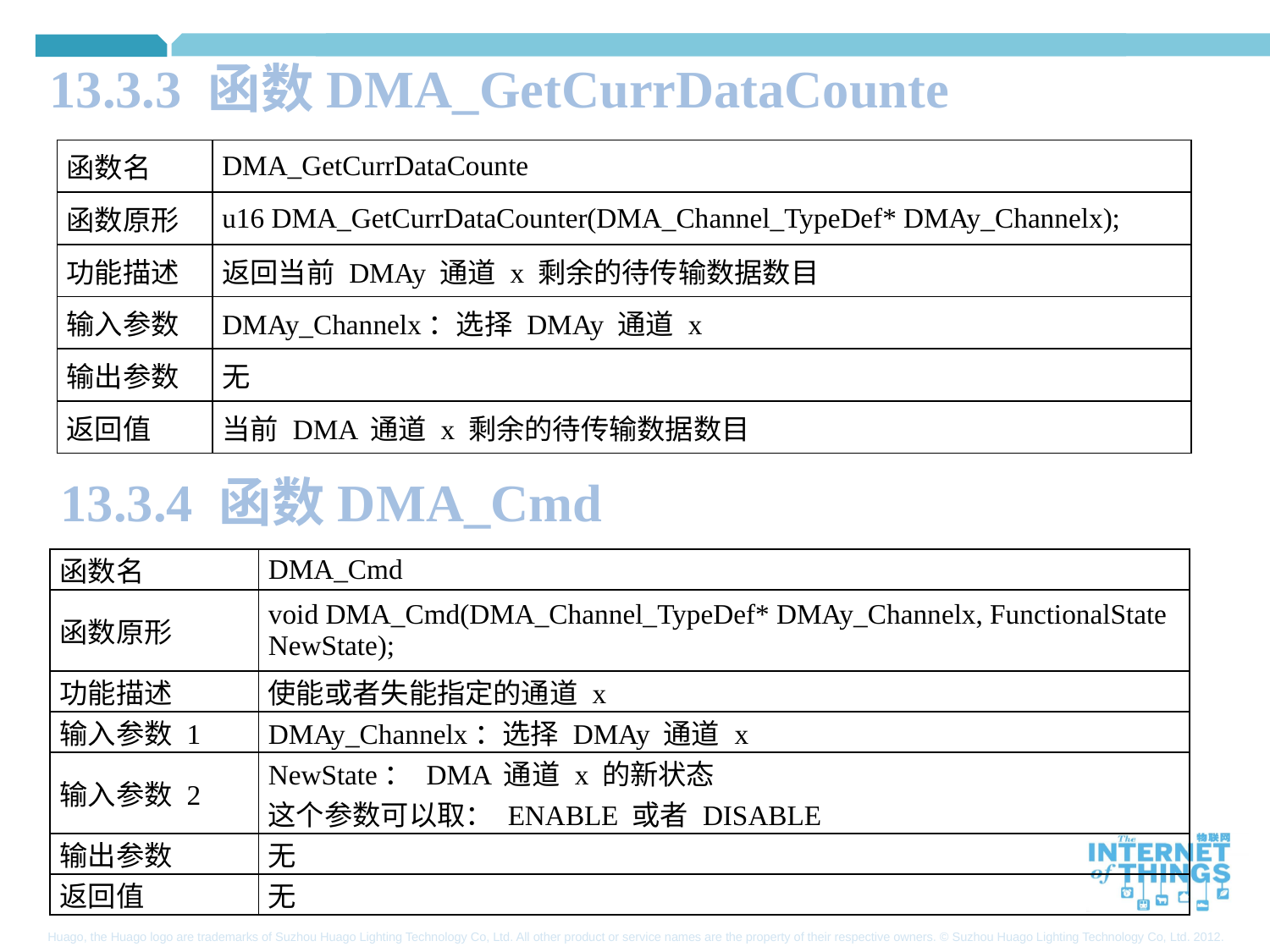

13.3.3 函数DMA_GetCurrDataCounte
| 函数名 | DMA\_GetCurrDataCounte |
| --- | --- |
| 函数原形 | u16 DMA\_GetCurrDataCounter(DMA\_Channel\_TypeDef\* DMAy\_Channelx); |
| 功能描述 | 返回当前 DMAy 通道 x 剩余的待传输数据数目 |
| 输入参数 | DMAy\_Channelx：选择 DMAy 通道 x |
| 输出参数 | 无 |
| 返回值 | 当前 DMA 通道 x 剩余的待传输数据数目 |
13.3.4 函数DMA_Cmd
| 函数名 | DMA\_Cmd |
| --- | --- |
| 函数原形 | void DMA\_Cmd(DMA\_Channel\_TypeDef\* DMAy\_Channelx, FunctionalState NewState); |
| 功能描述 | 使能或者失能指定的通道 x |
| 输入参数 1 | DMAy\_Channelx：选择 DMAy 通道 x |
| 输入参数 2 | NewState： DMA 通道 x 的新状态 这个参数可以取： ENABLE 或者 DISABLE |
| 输出参数 | 无 |
| 返回值 | 无 |